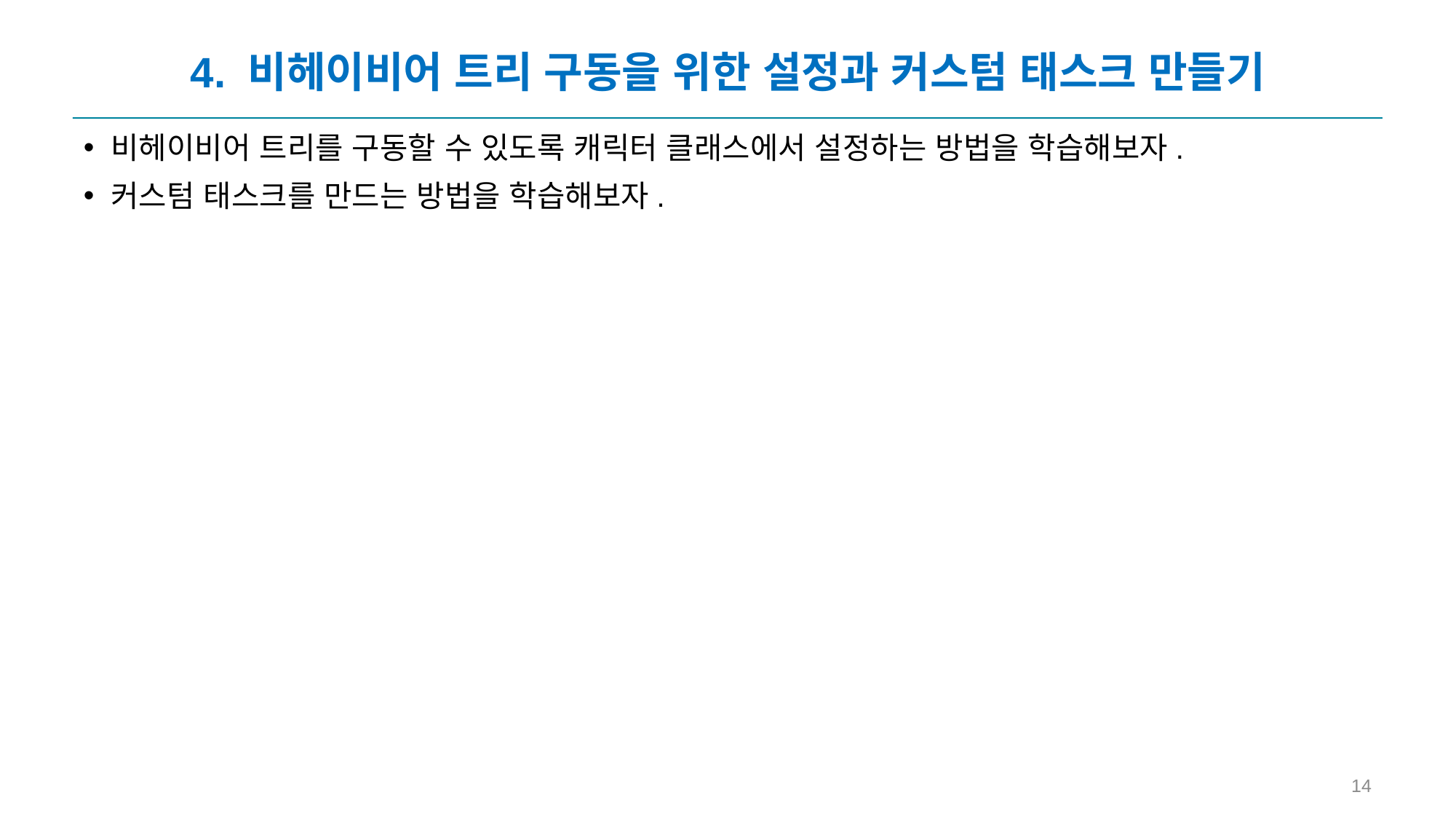

# 4. 비헤이비어 트리 구동을 위한 설정과 커스텀 태스크 만들기
비헤이비어 트리를 구동할 수 있도록 캐릭터 클래스에서 설정하는 방법을 학습해보자.
커스텀 태스크를 만드는 방법을 학습해보자.

14